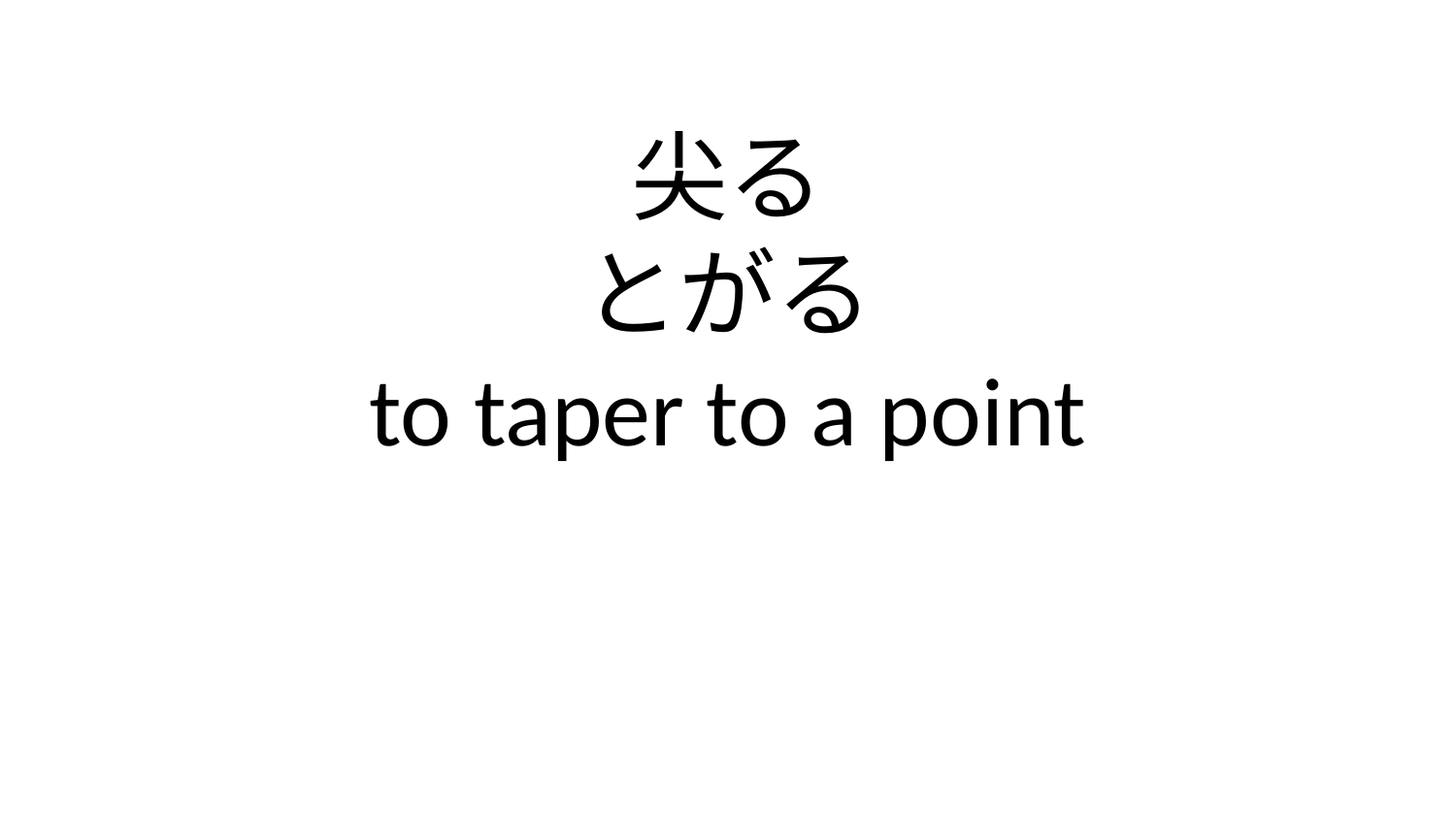

尖る
とがる
to taper to a point